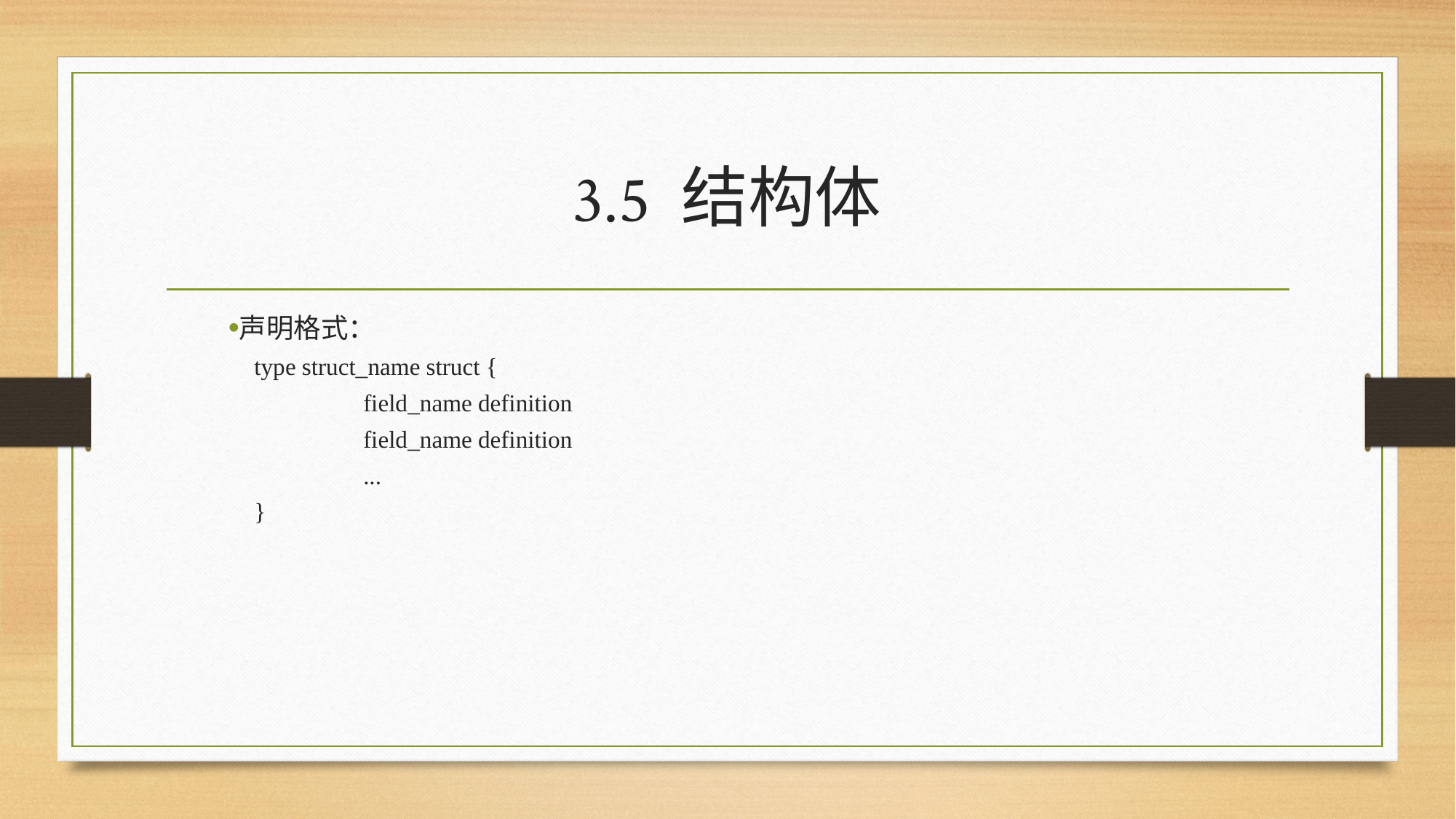

# 3.5 结构体
声明格式：
type struct_name struct {
	field_name definition
	field_name definition
	...
}